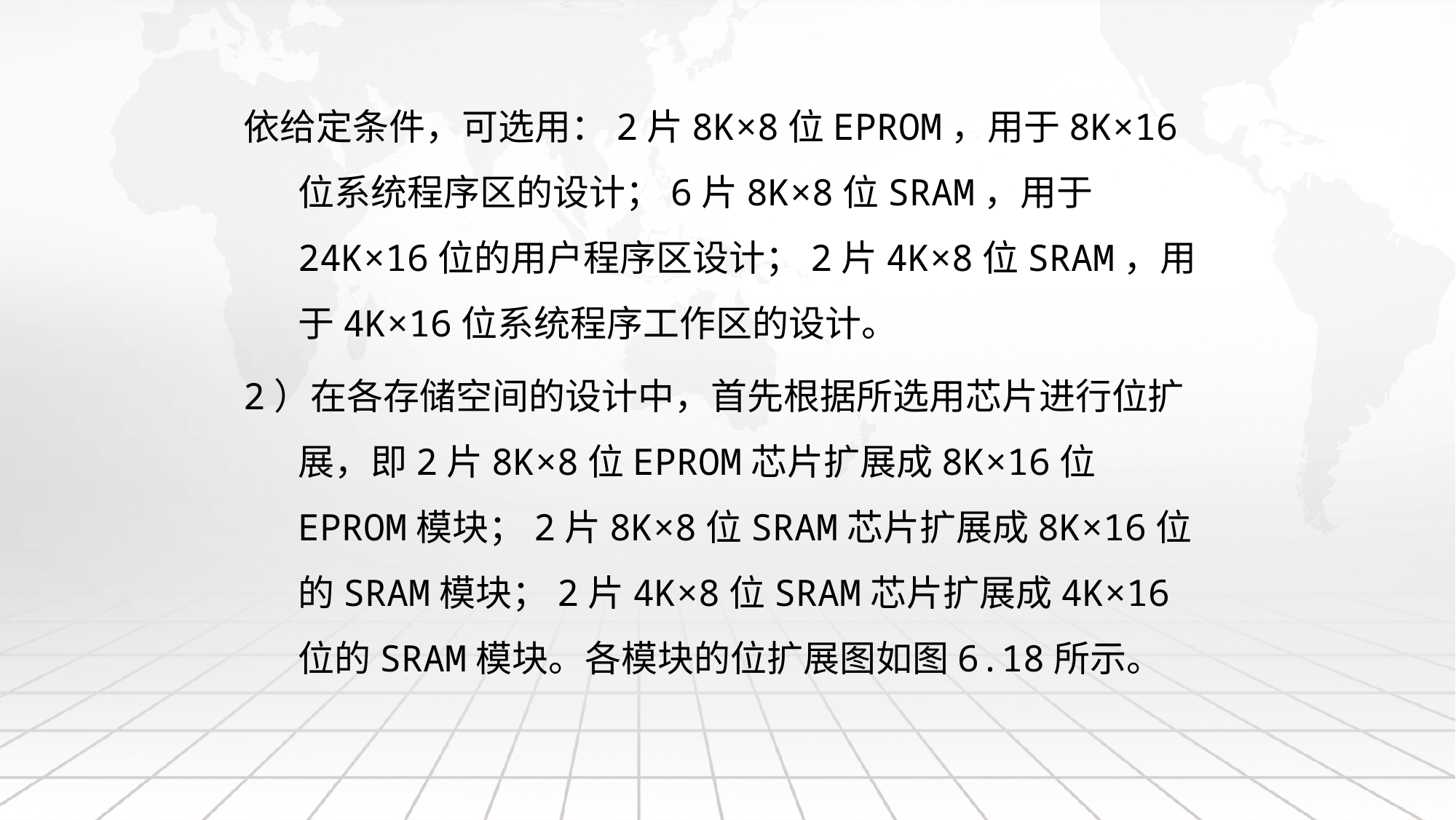

依给定条件，可选用：2片8K×8位EPROM，用于8K×16位系统程序区的设计；6片8K×8位SRAM，用于24K×16位的用户程序区设计；2片4K×8位SRAM，用于4K×16位系统程序工作区的设计。
2）在各存储空间的设计中，首先根据所选用芯片进行位扩展，即2片8K×8位EPROM芯片扩展成8K×16位EPROM模块；2片8K×8位SRAM芯片扩展成8K×16位的SRAM模块；2片4K×8位SRAM芯片扩展成4K×16位的SRAM模块。各模块的位扩展图如图6.18所示。